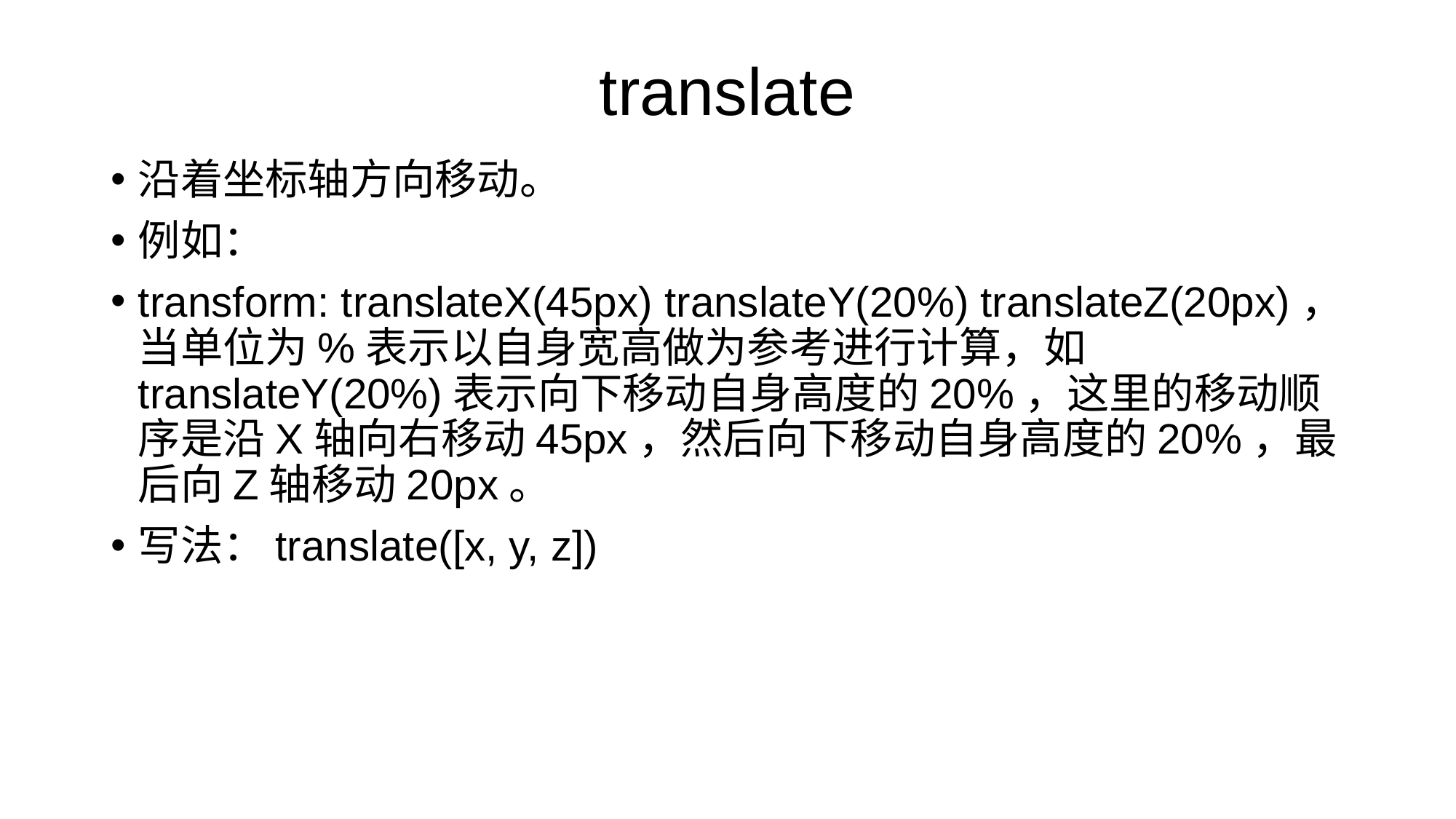

# translate
沿着坐标轴方向移动。
例如：
transform: translateX(45px) translateY(20%) translateZ(20px)，当单位为%表示以自身宽高做为参考进行计算，如translateY(20%)表示向下移动自身高度的20%，这里的移动顺序是沿X轴向右移动45px，然后向下移动自身高度的20%，最后向Z轴移动20px。
写法：translate([x, y, z])